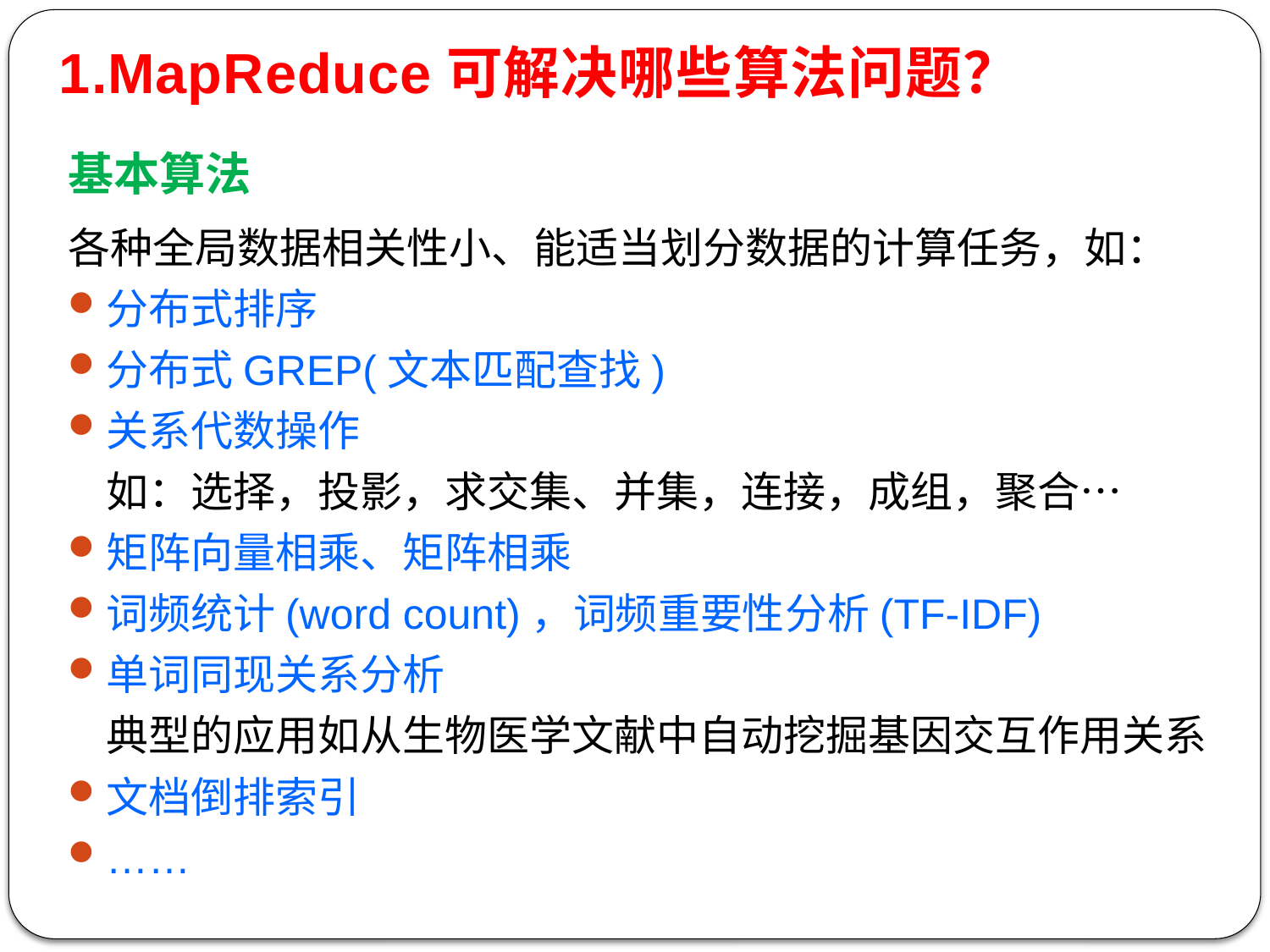

1.MapReduce可解决哪些算法问题？
基本算法
各种全局数据相关性小、能适当划分数据的计算任务，如：
分布式排序
分布式GREP(文本匹配查找)
关系代数操作
	如：选择，投影，求交集、并集，连接，成组，聚合…
矩阵向量相乘、矩阵相乘
词频统计(word count)，词频重要性分析(TF-IDF)
单词同现关系分析
	典型的应用如从生物医学文献中自动挖掘基因交互作用关系
文档倒排索引
……